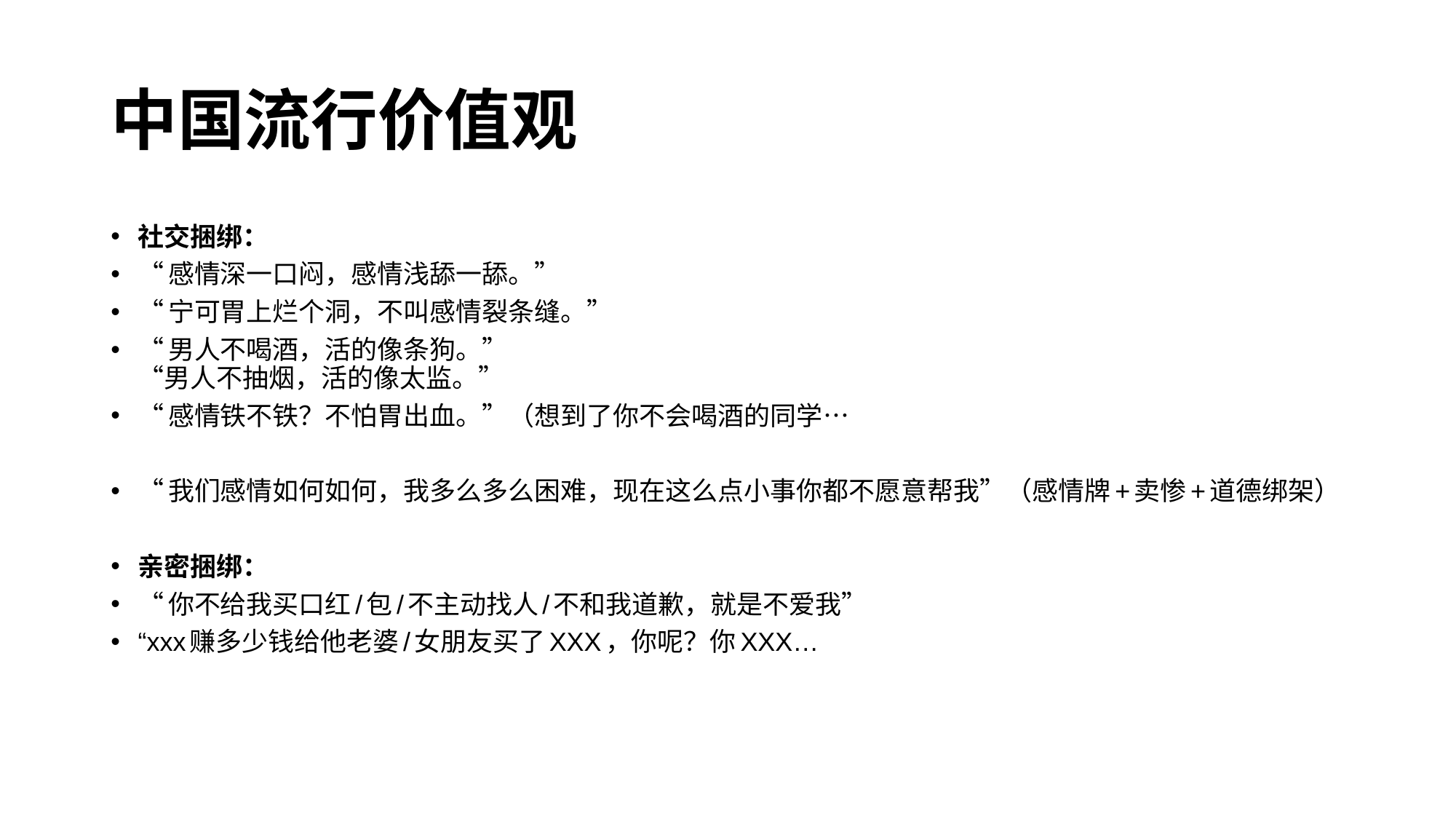

# 中国流行价值观
社交捆绑：
“感情深一口闷，感情浅舔一舔。”
“宁可胃上烂个洞，不叫感情裂条缝。”
“男人不喝酒，活的像条狗。”
“男人不抽烟，活的像太监。”
“感情铁不铁？不怕胃出血。”（想到了你不会喝酒的同学…

“我们感情如何如何，我多么多么困难，现在这么点小事你都不愿意帮我”（感情牌+卖惨+道德绑架）

亲密捆绑：
“你不给我买口红/包/不主动找人/不和我道歉，就是不爱我”
“xxx赚多少钱给他老婆/女朋友买了XXX，你呢？你XXX…